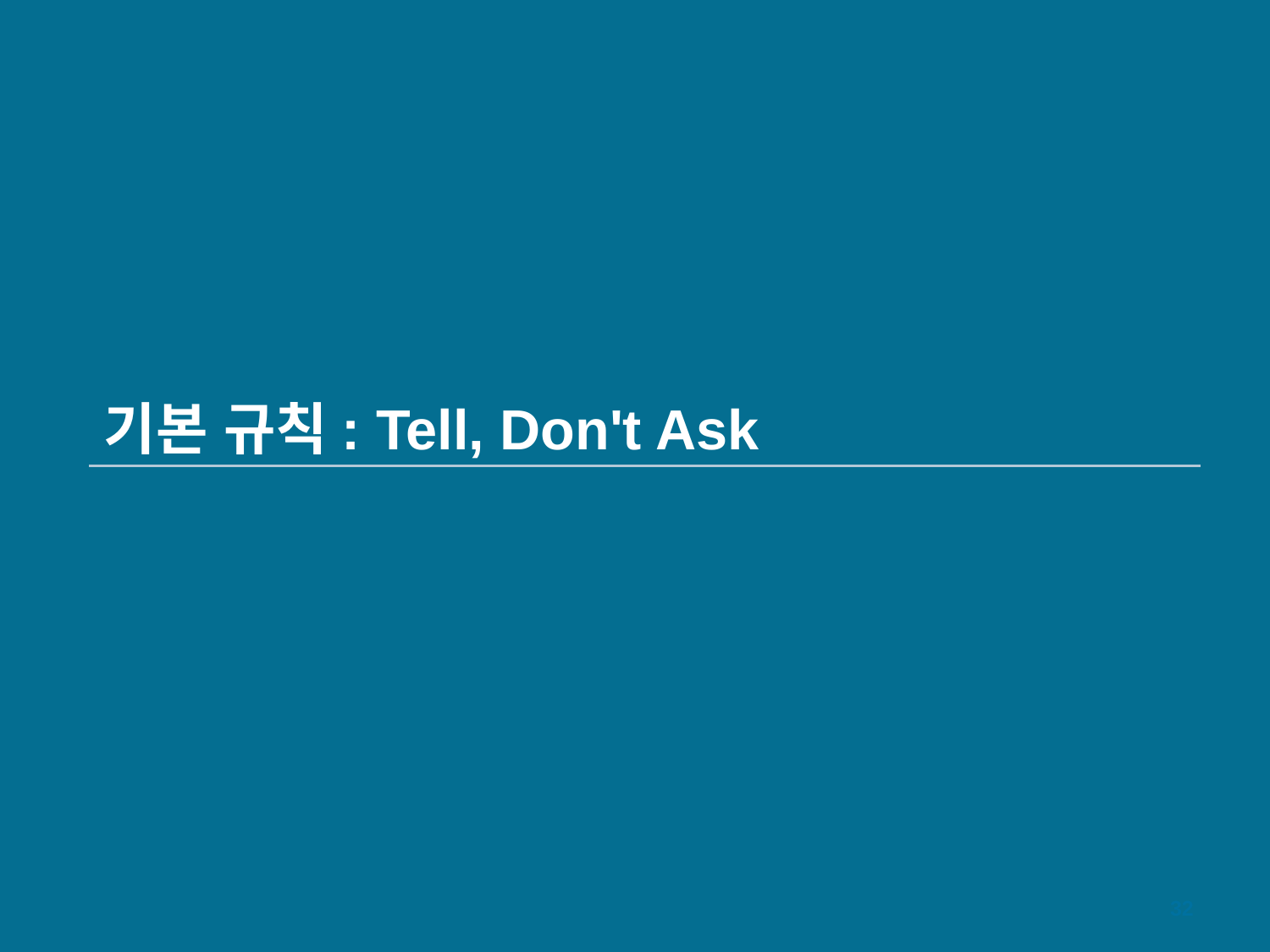

# 기본 규칙: Tell, Don't Ask

32